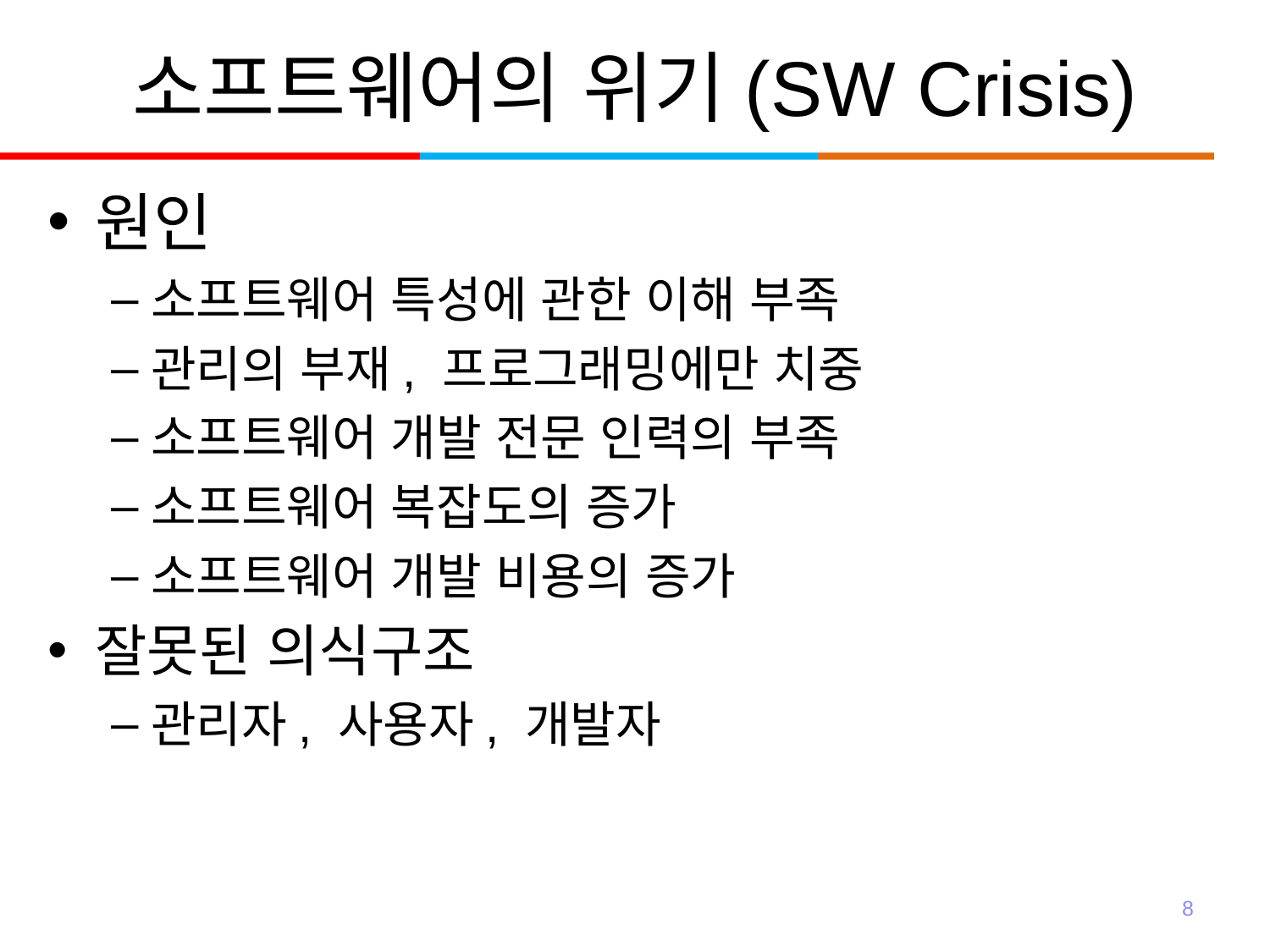

# 소프트웨어의 위기(SW Crisis)
원인
소프트웨어 특성에 관한 이해 부족
관리의 부재, 프로그래밍에만 치중
소프트웨어 개발 전문 인력의 부족
소프트웨어 복잡도의 증가
소프트웨어 개발 비용의 증가
잘못된 의식구조
관리자, 사용자, 개발자

8